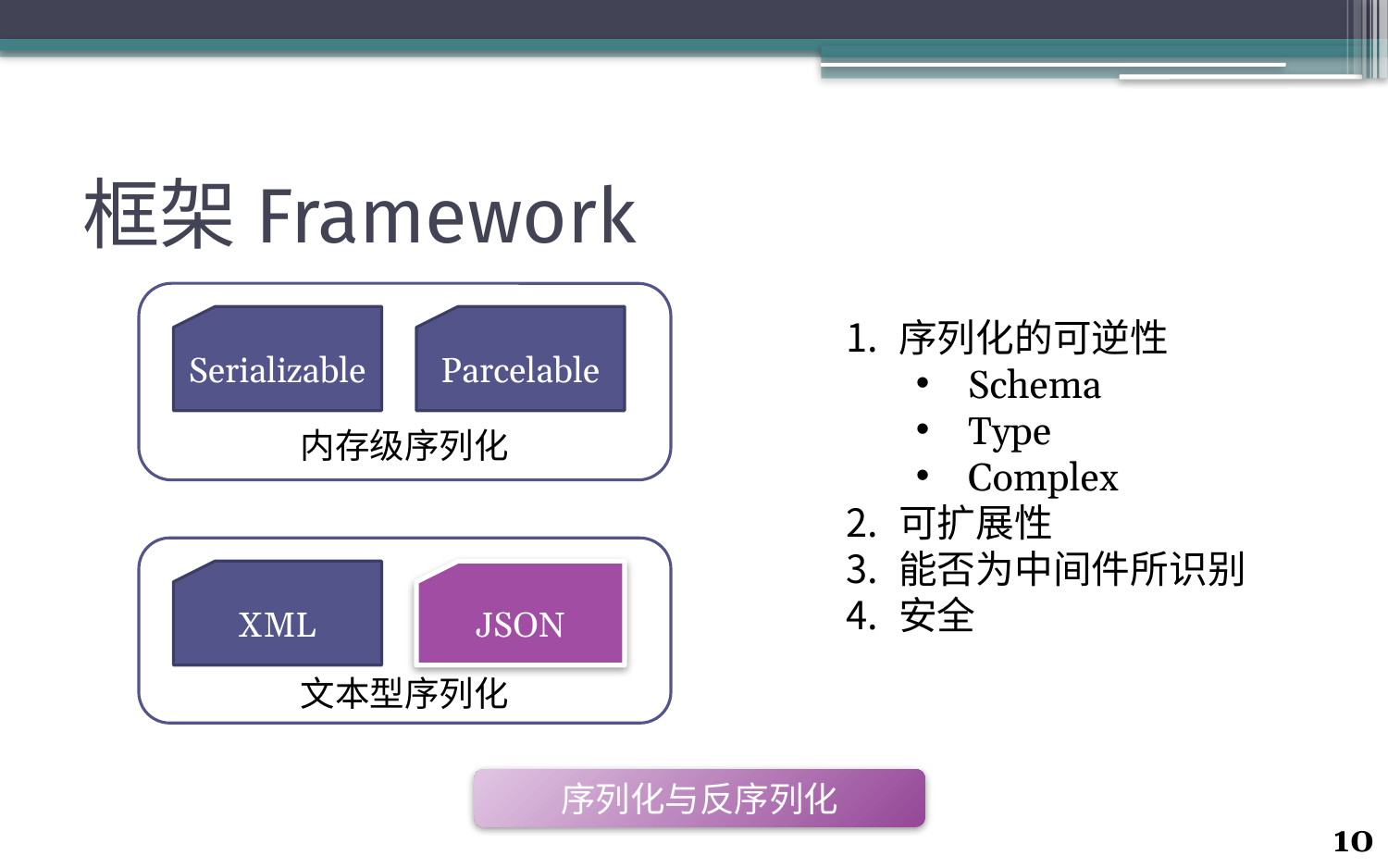

# 框架Framework

内存级序列化
Serializable
Parcelable
序列化的可逆性
Schema
Type
Complex
可扩展性
能否为中间件所识别
安全

文本型序列化
XML
JSON
序列化与反序列化
10